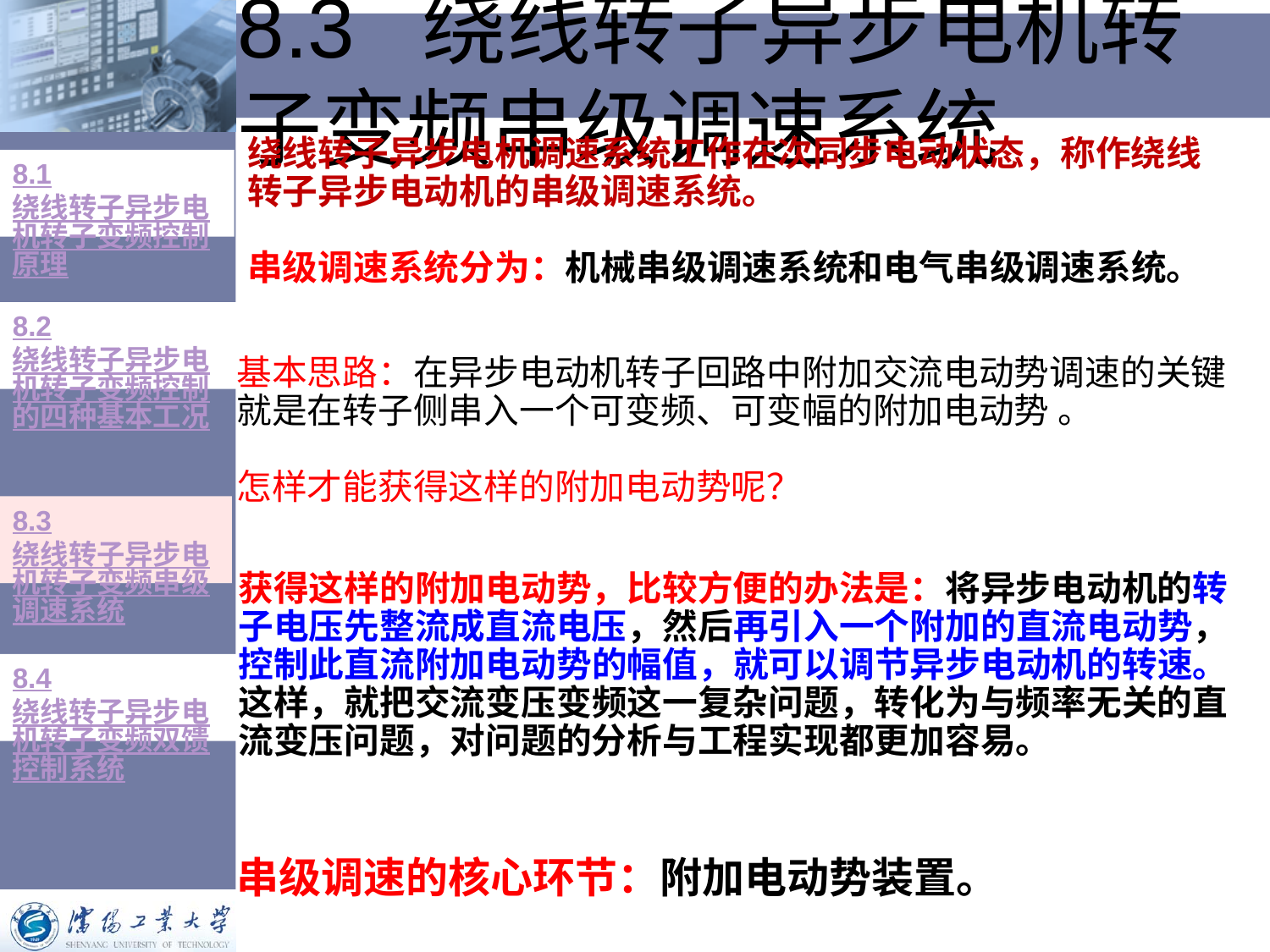

8.3  绕线转子异步电机转子变频串级调速系统
绕线转子异步电机调速系统工作在次同步电动状态，称作绕线转子异步电动机的串级调速系统。

串级调速系统分为：机械串级调速系统和电气串级调速系统。
8.1绕线转子异步电机转子变频控制原理
8.2绕线转子异步电机转子变频控制的四种基本工况
基本思路：在异步电动机转子回路中附加交流电动势调速的关键就是在转子侧串入一个可变频、可变幅的附加电动势 。

怎样才能获得这样的附加电动势呢？
8.3绕线转子异步电机转子变频串级调速系统
获得这样的附加电动势，比较方便的办法是：将异步电动机的转子电压先整流成直流电压，然后再引入一个附加的直流电动势，控制此直流附加电动势的幅值，就可以调节异步电动机的转速。这样，就把交流变压变频这一复杂问题，转化为与频率无关的直流变压问题，对问题的分析与工程实现都更加容易。
8.4绕线转子异步电机转子变频双馈控制系统
串级调速的核心环节：附加电动势装置。